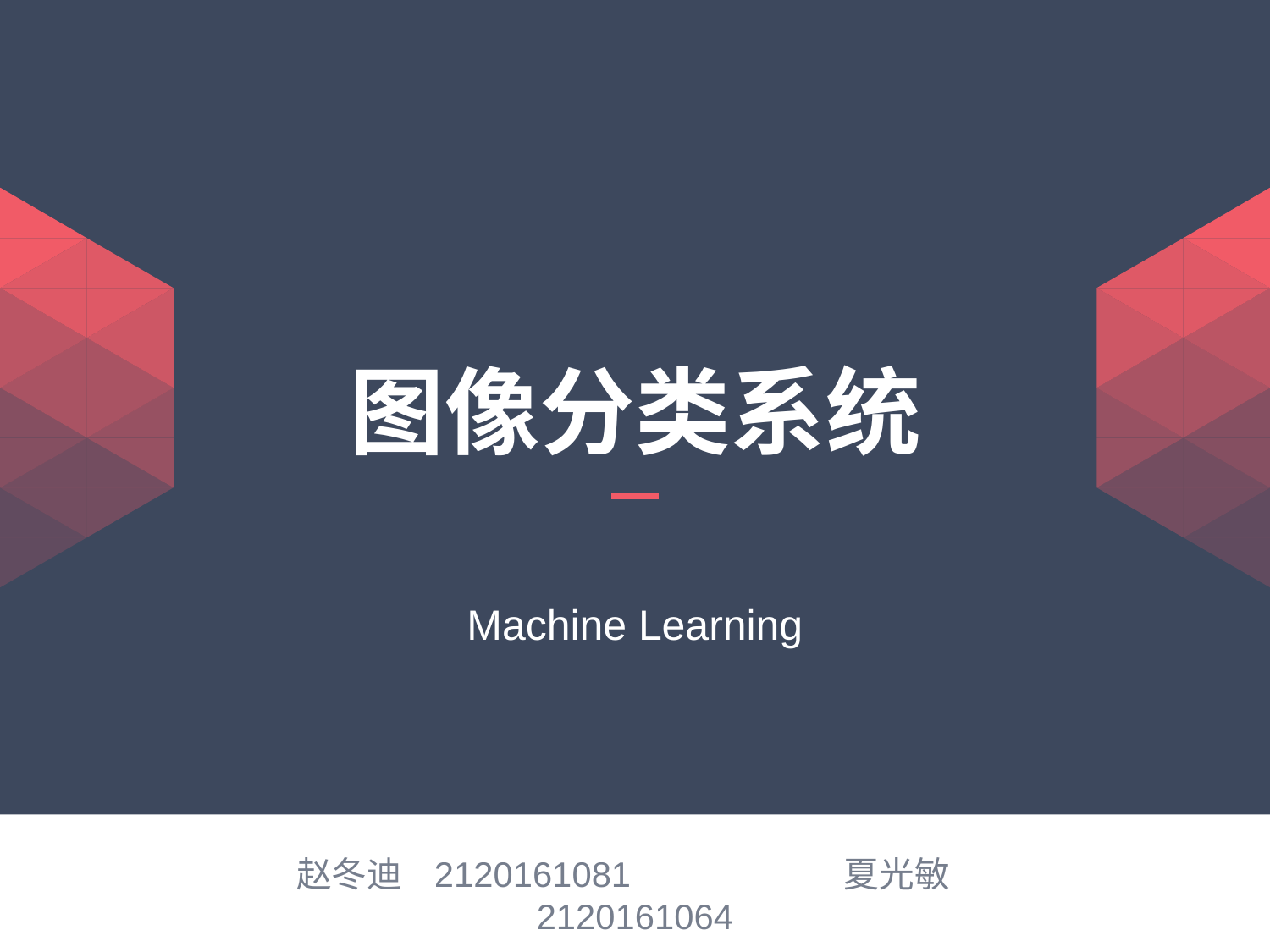

# 图像分类系统
Machine Learning
赵冬迪   2120161081                     夏光敏    2120161064